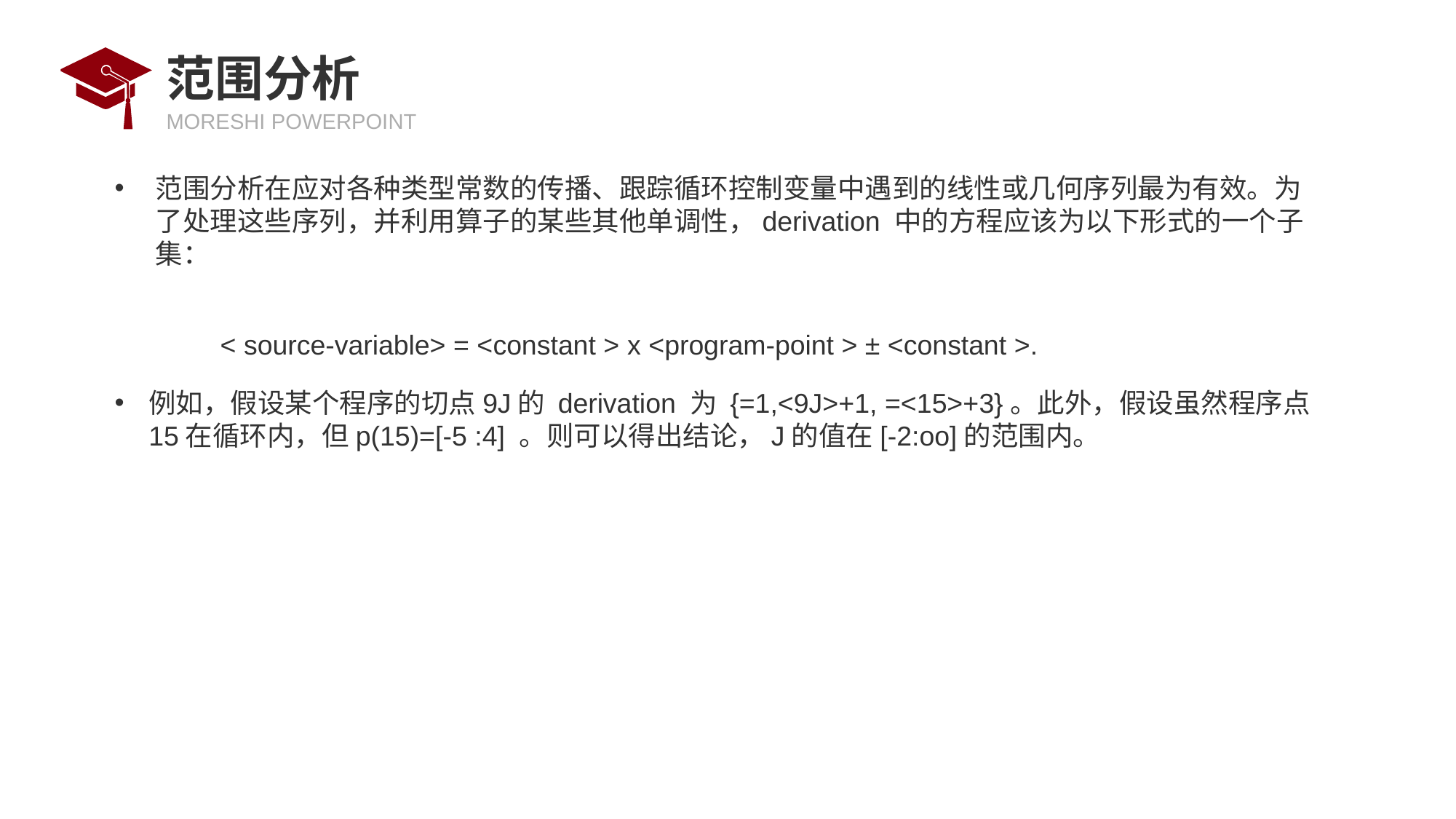

# 范围分析
范围分析在应对各种类型常数的传播、跟踪循环控制变量中遇到的线性或几何序列最为有效。为了处理这些序列，并利用算子的某些其他单调性，derivation 中的方程应该为以下形式的一个子集：

< source-variable> = <constant > x <program-point > ± <constant >.
例如，假设某个程序的切点9J的 derivation 为 {=1,<9J>+1, =<15>+3}。此外，假设虽然程序点15在循环内，但p(15)=[-5 :4] 。则可以得出结论，J的值在[-2:oo]的范围内。